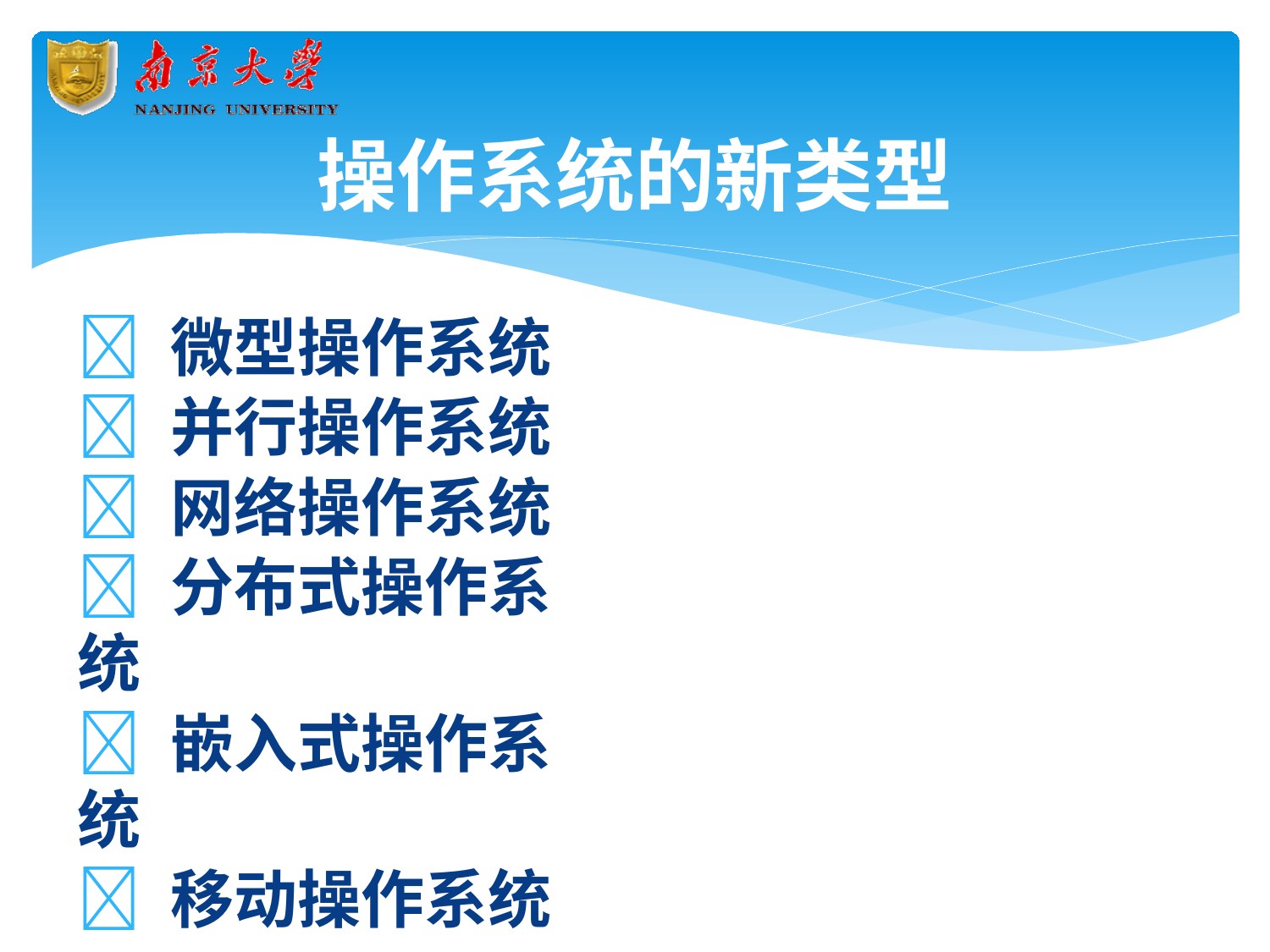

# 操作系统的新类型
∗ 微型操作系统
∗ 并行操作系统
∗ 网络操作系统
∗ 分布式操作系统
∗ 嵌入式操作系统
∗ 移动操作系统